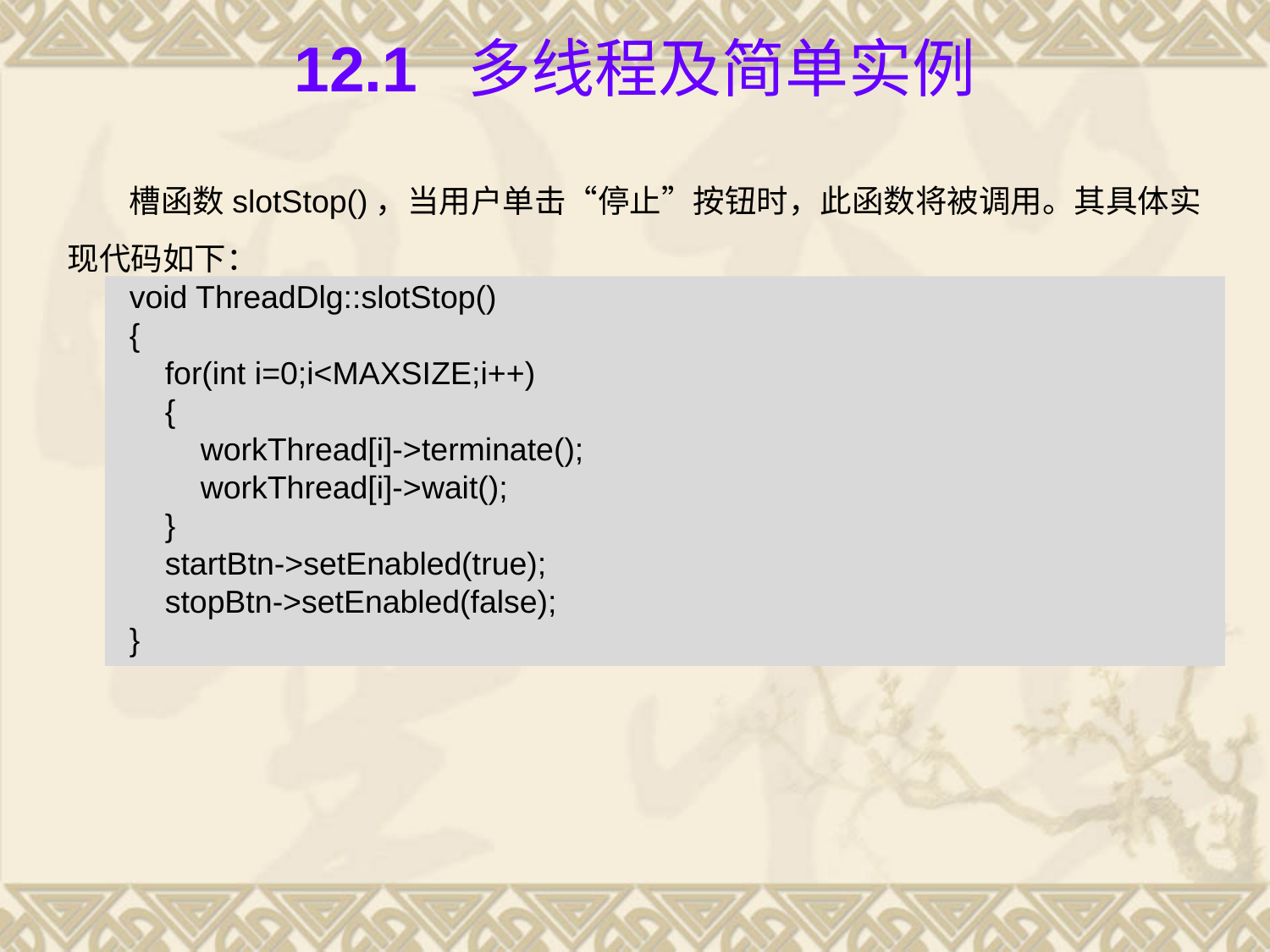

# 12.1  多线程及简单实例
槽函数slotStop()，当用户单击“停止”按钮时，此函数将被调用。其具体实现代码如下：
void ThreadDlg::slotStop()
{
    for(int i=0;i<MAXSIZE;i++)
    {
        workThread[i]->terminate();
        workThread[i]->wait();
    }
    startBtn->setEnabled(true);
    stopBtn->setEnabled(false);
}